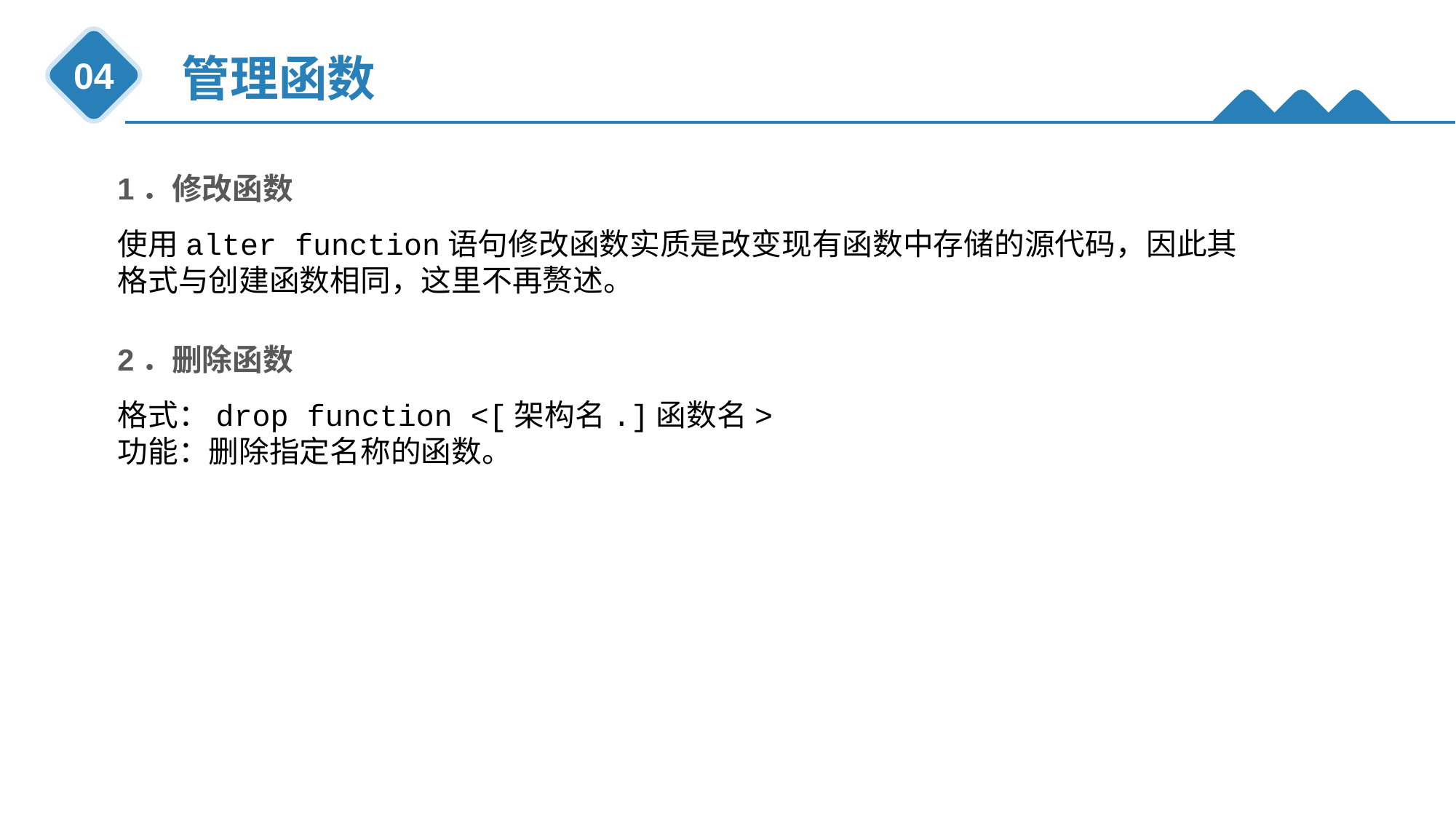

管理函数
04

1．修改函数
使用alter function语句修改函数实质是改变现有函数中存储的源代码，因此其格式与创建函数相同，这里不再赘述。
2．删除函数
格式：drop function <[架构名.]函数名>
功能：删除指定名称的函数。